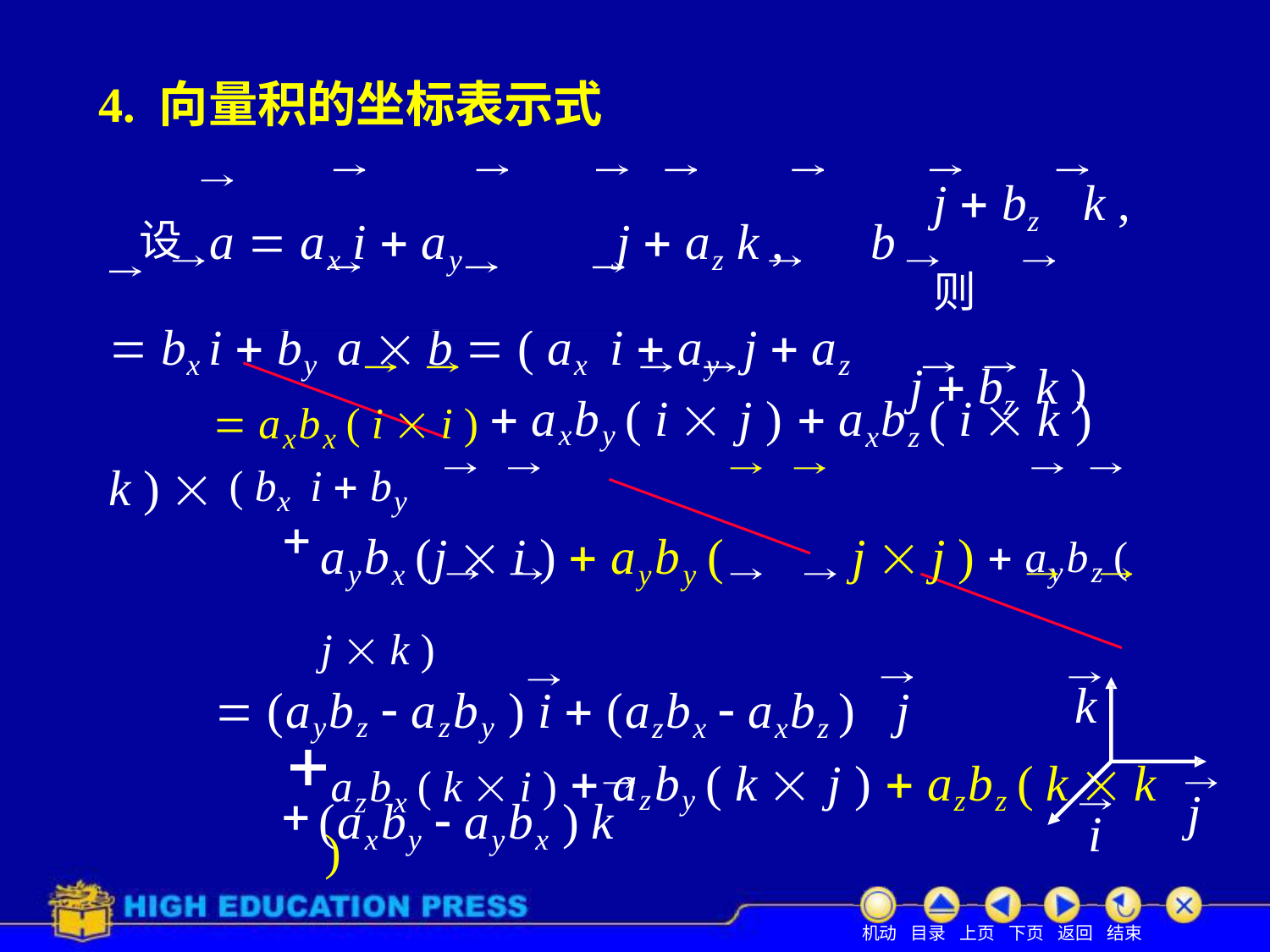

4. 向量积的坐标表示式
设 a = ax i + ay		j + az k ,	b = bx i + by  a × b = ( ax i + ay	j + az	k ) × ( bx i + by
j + bz	k , 则
j + bz	k )

= axbx ( i × i ) + axby ( i × j ) + axbz ( i × k )
aybx (	j × i ) + ayby (	j × j ) + aybz (	j × k )
azbx ( k × i ) + azby ( k × j ) + azbz ( k × k )

k

= (aybz − azby ) i + (azbx − axbz )	j
(axby − aybx ) k

j

i

机动 目录 上页 下页 返回 结束